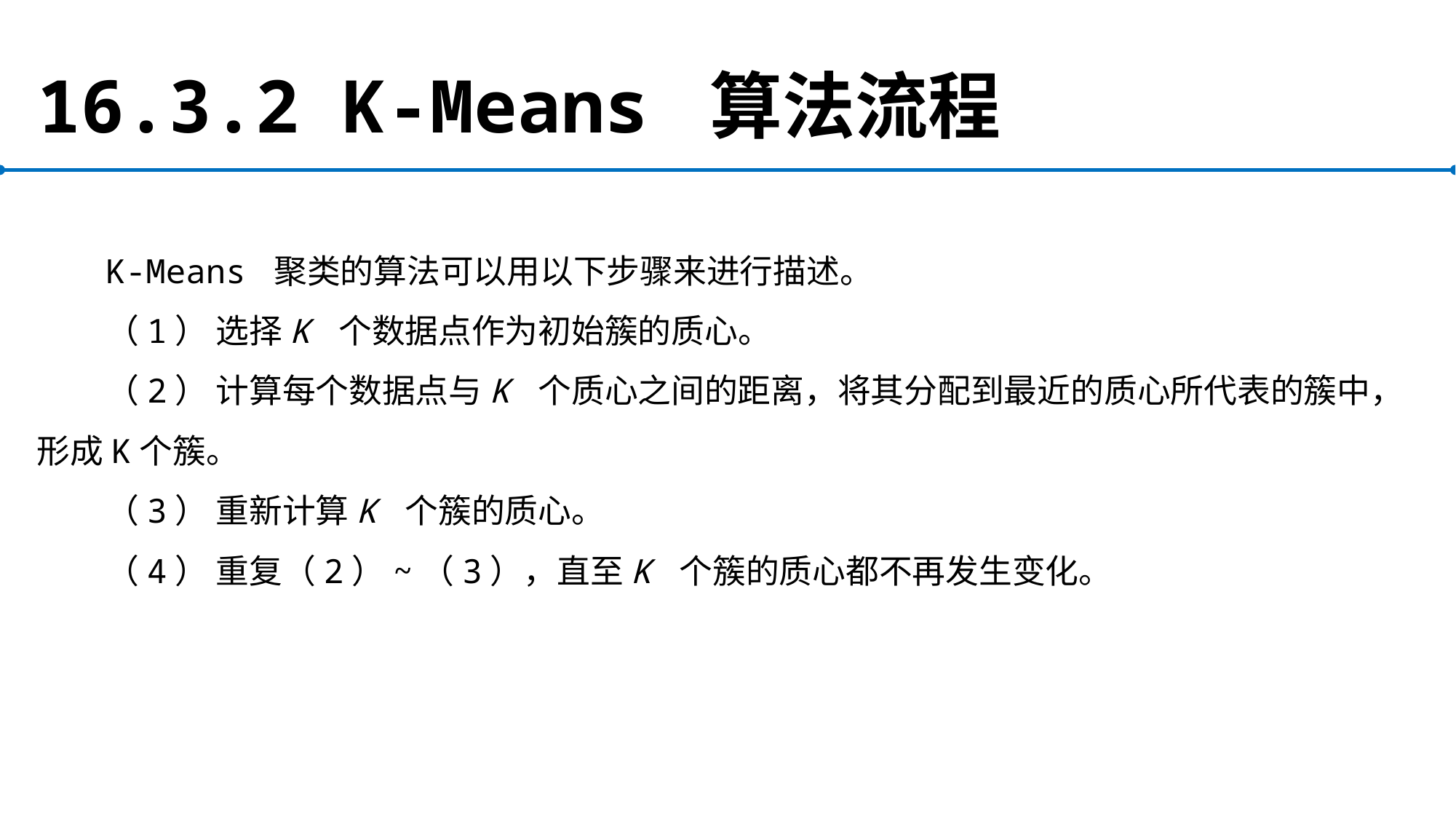

# 16.3.2 K-Means 算法流程
K-Means 聚类的算法可以用以下步骤来进行描述。
（1） 选择K 个数据点作为初始簇的质心。
（2） 计算每个数据点与K 个质心之间的距离，将其分配到最近的质心所代表的簇中，形成K个簇。
（3） 重新计算K 个簇的质心。
（4） 重复（2）~（3），直至K 个簇的质心都不再发生变化。